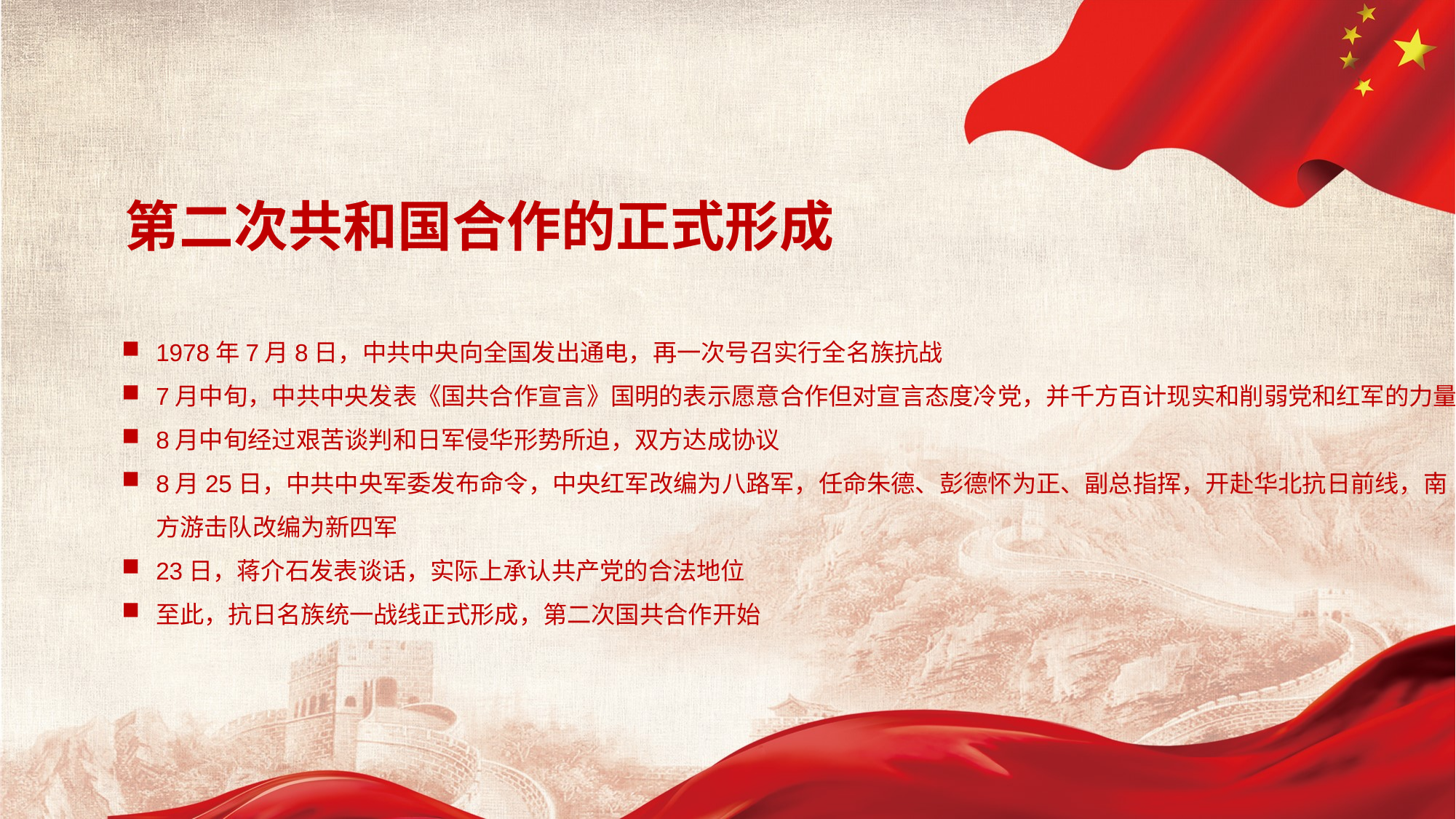

第二次共和国合作的正式形成
1978年7月8日，中共中央向全国发出通电，再一次号召实行全名族抗战
7月中旬，中共中央发表《国共合作宣言》国明的表示愿意合作但对宣言态度冷党，并千方百计现实和削弱党和红军的力量
8月中旬经过艰苦谈判和日军侵华形势所迫，双方达成协议
8月25日，中共中央军委发布命令，中央红军改编为八路军，任命朱德、彭德怀为正、副总指挥，开赴华北抗日前线，南方游击队改编为新四军
23日，蒋介石发表谈话，实际上承认共产党的合法地位
至此，抗日名族统一战线正式形成，第二次国共合作开始